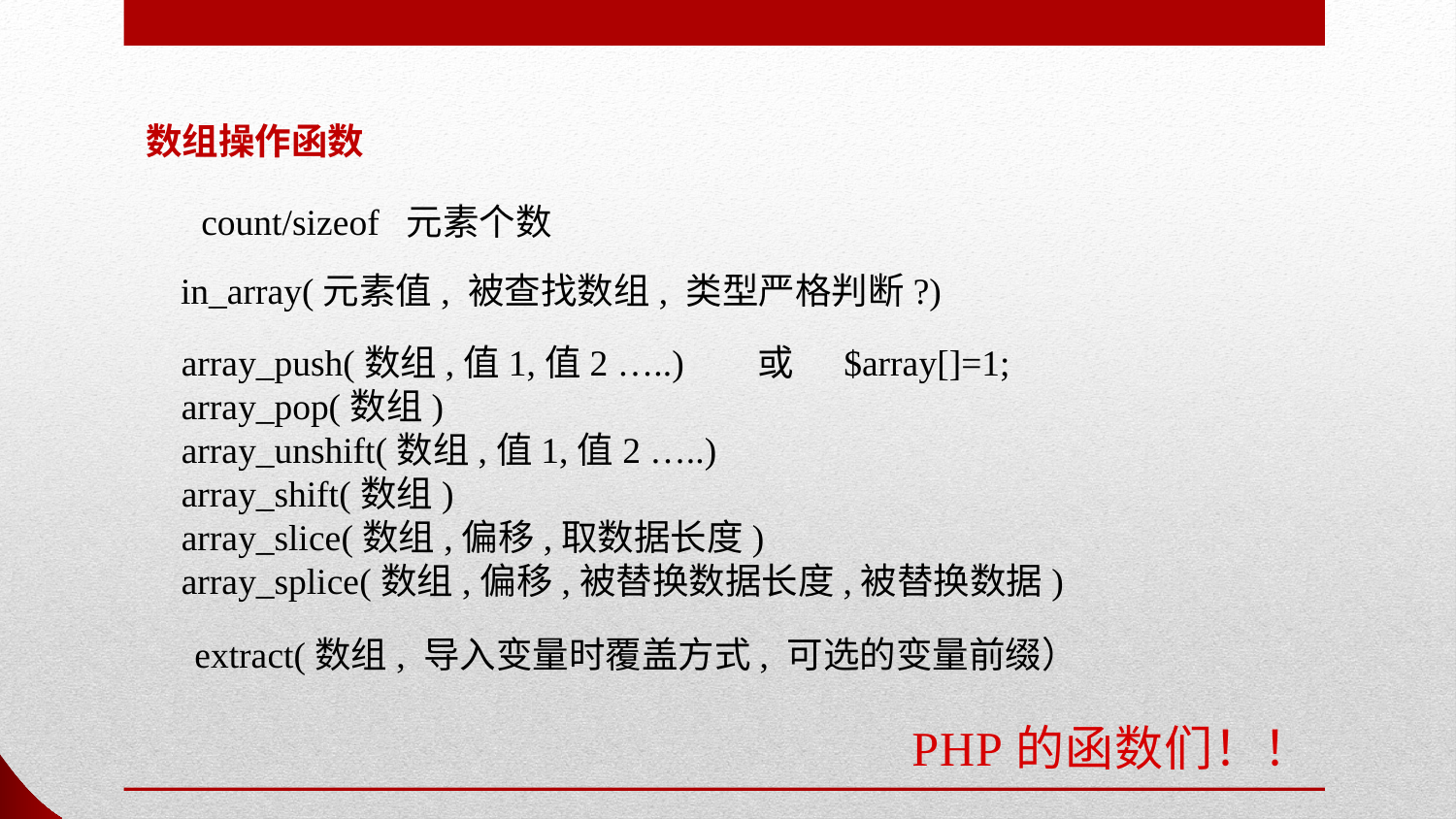

数组操作函数
count/sizeof  元素个数
in_array(元素值, 被查找数组, 类型严格判断?)
array_push(数组,值1,值2 …..)       或     $array[]=1;
array_pop(数组)
array_unshift(数组,值1,值2 …..)
array_shift(数组)
array_slice(数组,偏移,取数据长度)
array_splice(数组,偏移,被替换数据长度,被替换数据)
extract(数组, 导入变量时覆盖方式, 可选的变量前缀）
# PHP的函数们！！